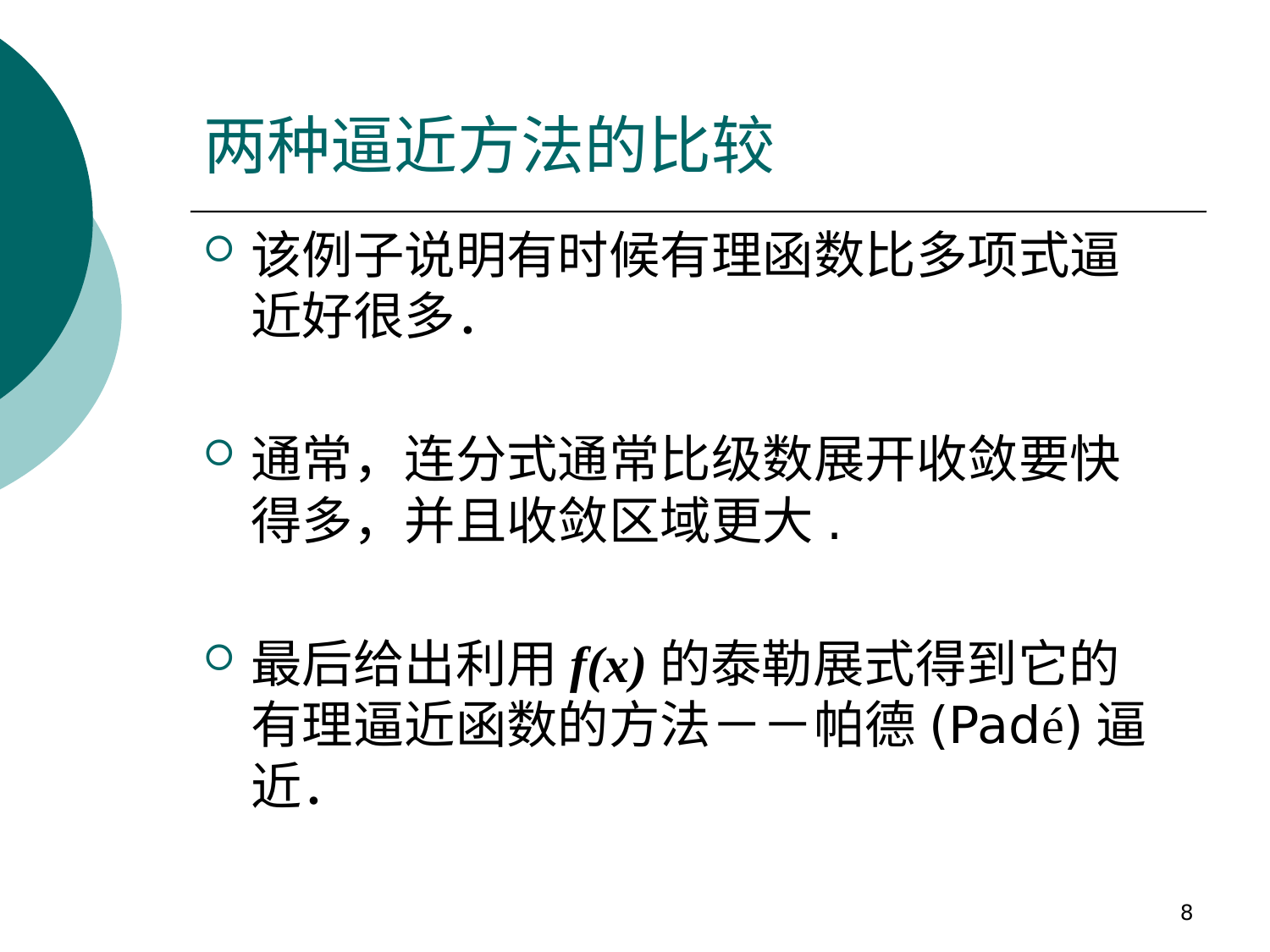

# 两种逼近方法的比较
该例子说明有时候有理函数比多项式逼近好很多．

通常，连分式通常比级数展开收敛要快得多，并且收敛区域更大.

最后给出利用f(x)的泰勒展式得到它的有理逼近函数的方法－－帕德(Padé)逼近．
8